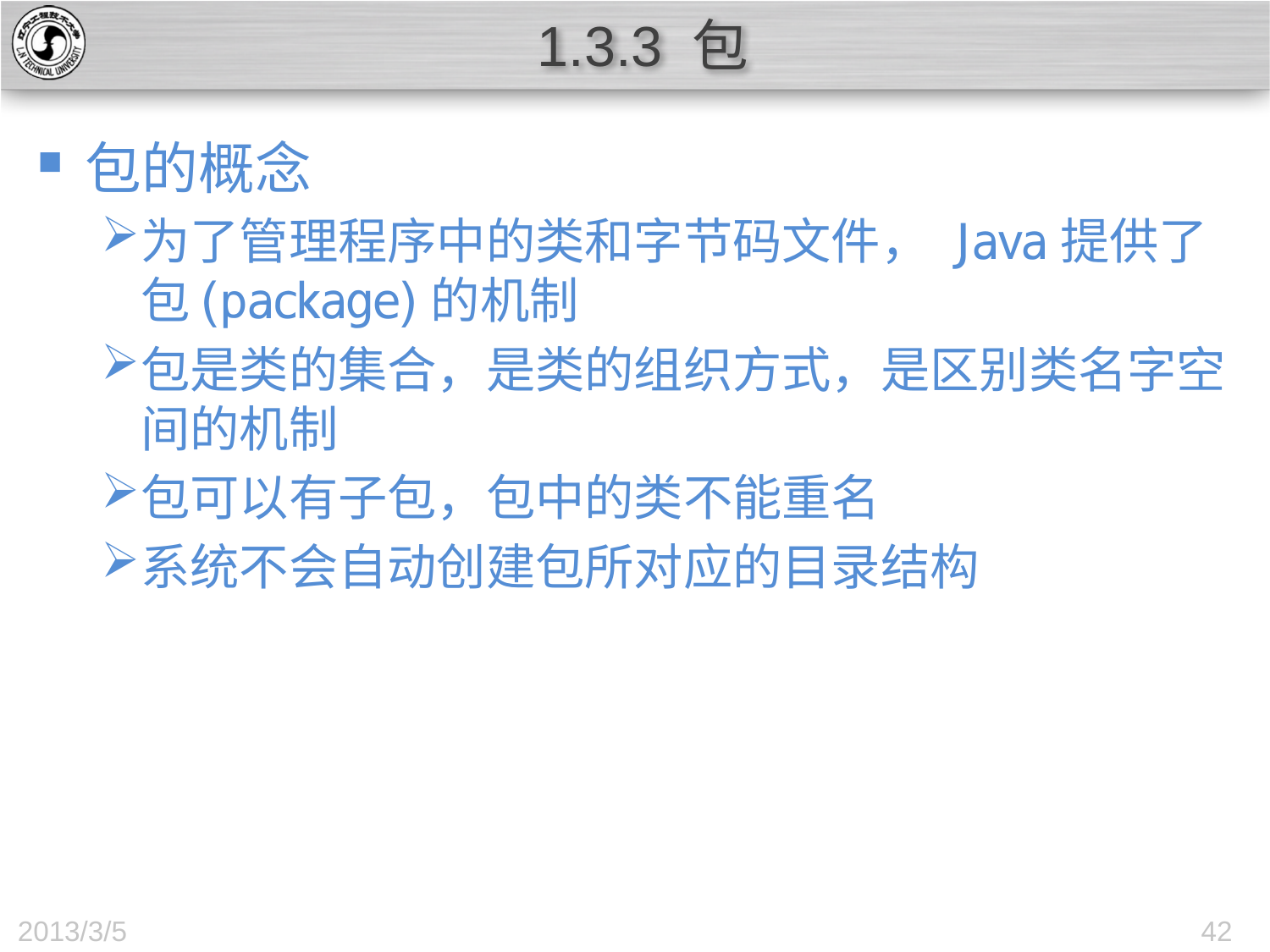

# 1.3.3 包
包的概念
为了管理程序中的类和字节码文件， Java提供了包(package)的机制
包是类的集合，是类的组织方式，是区别类名字空间的机制
包可以有子包，包中的类不能重名
系统不会自动创建包所对应的目录结构

2013/3/5
42